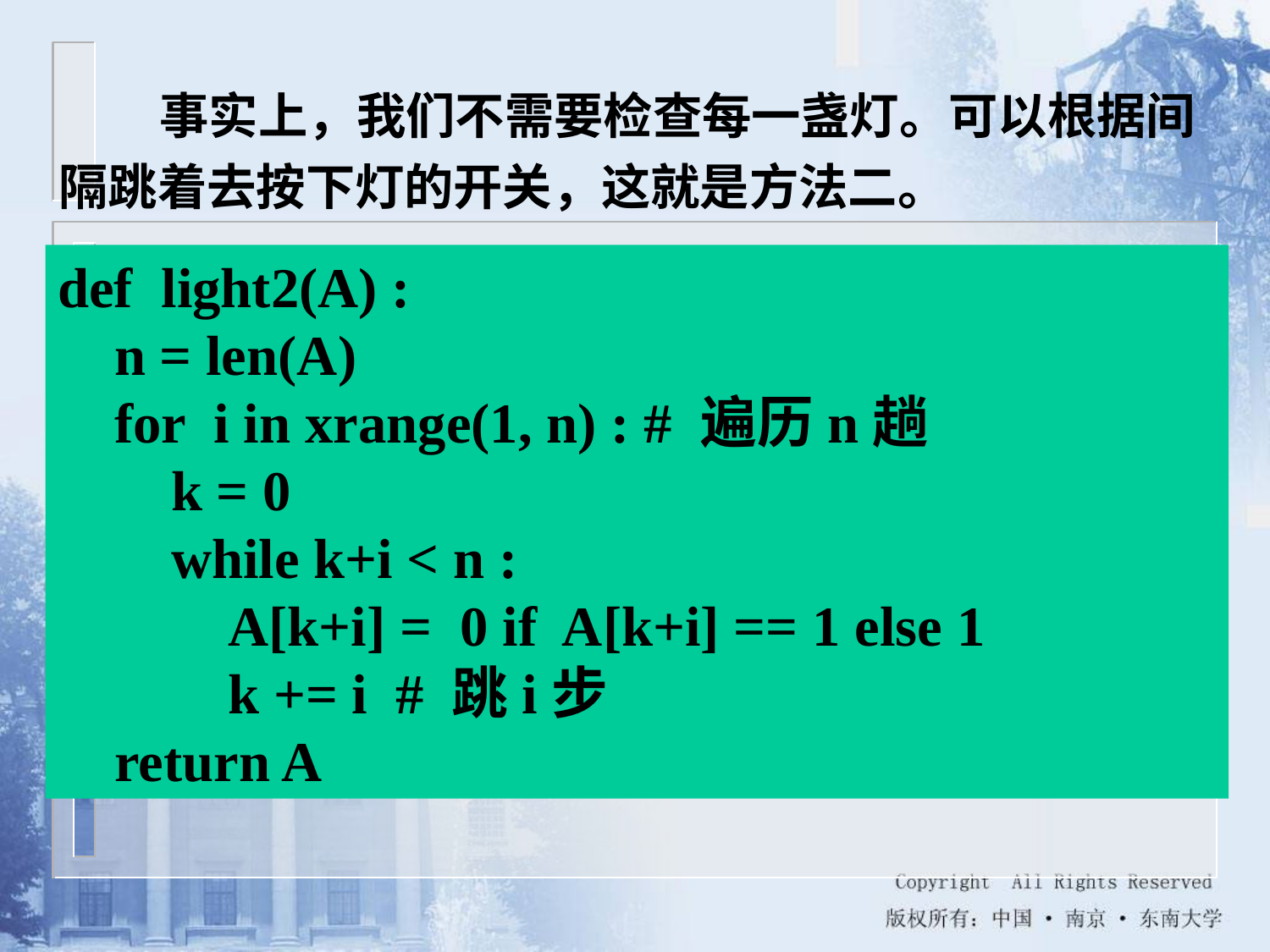

事实上，我们不需要检查每一盏灯。可以根据间隔跳着去按下灯的开关，这就是方法二。
def  light2(A) :
    n = len(A)
    for  i in xrange(1, n) : # 遍历n趟
        k = 0
        while k+i < n :
            A[k+i] =  0 if  A[k+i] == 1 else 1
            k += i  # 跳i步
    return A